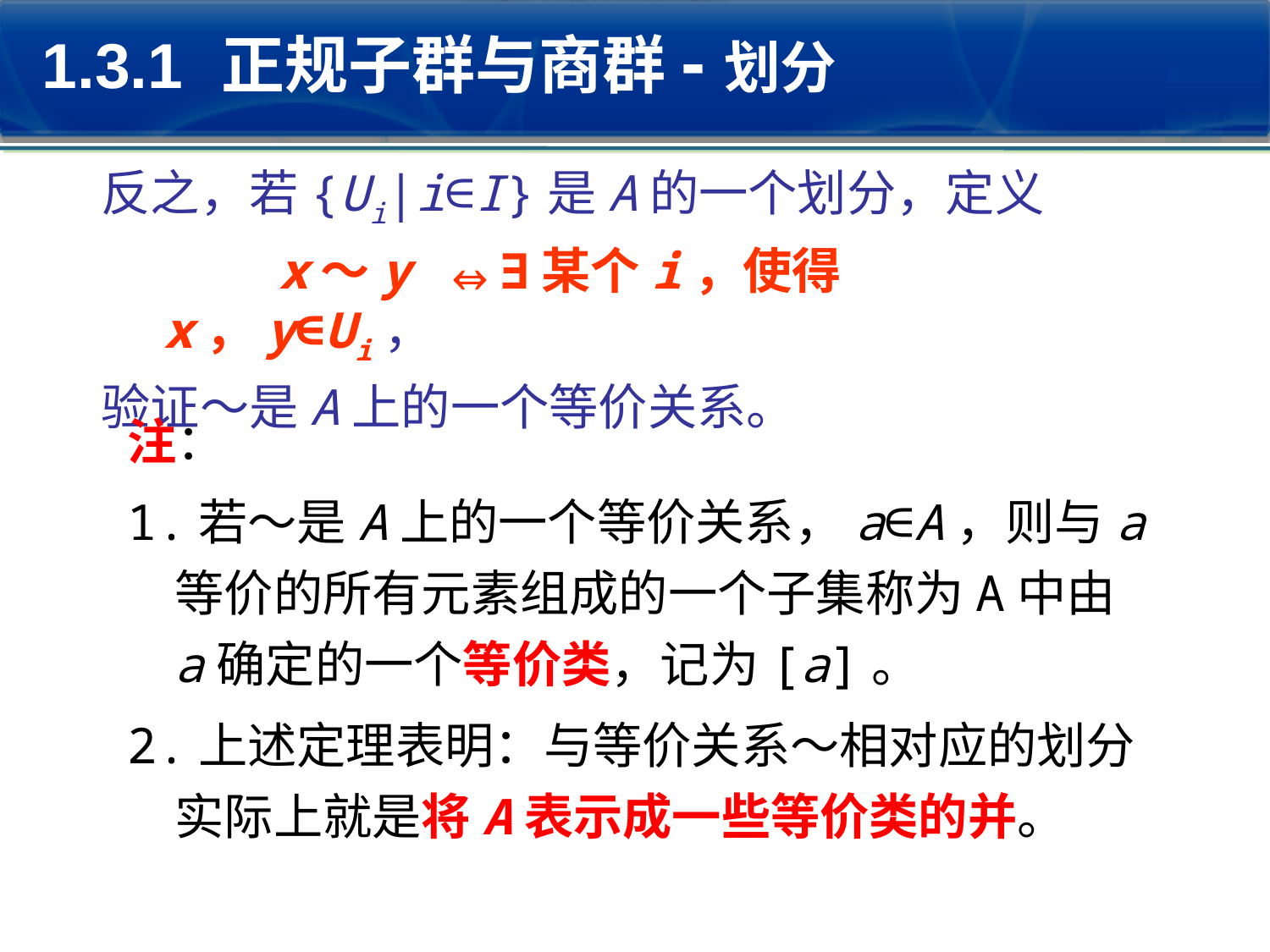

1.3.1 正规子群与商群-划分
反之，若{Ui|i∈I}是A的一个划分，定义
      x～y ⇔∃某个i，使得x，y∈Ui，
验证～是A上的一个等价关系。
注：
1.若～是A上的一个等价关系，a∈A，则与a等价的所有元素组成的一个子集称为A中由a确定的一个等价类，记为[a]。
2.上述定理表明：与等价关系～相对应的划分实际上就是将A表示成一些等价类的并。